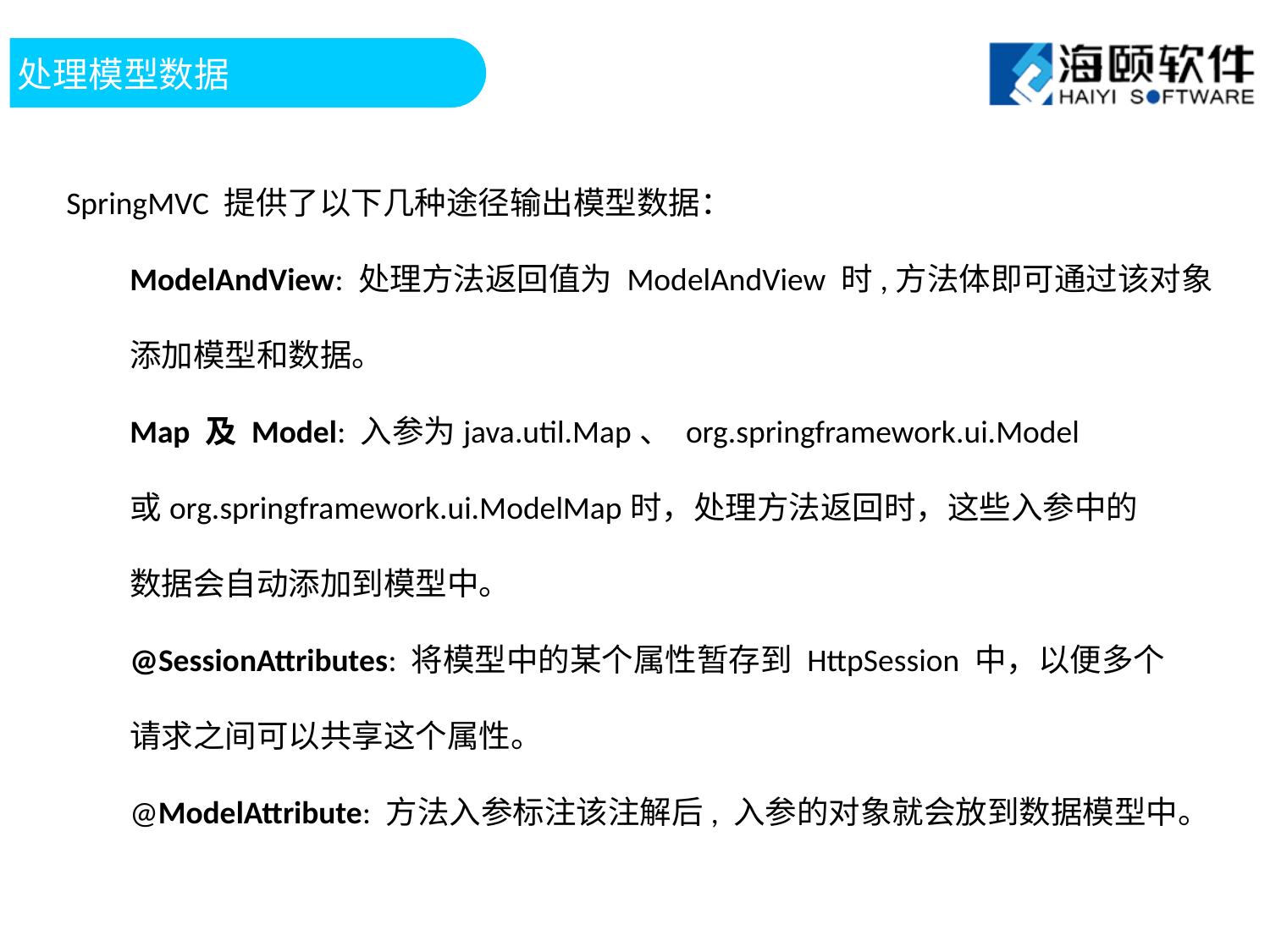

处理模型数据
SpringMVC 提供了以下几种途径输出模型数据：
ModelAndView: 处理方法返回值为 ModelAndView 时,方法体即可通过该对象
添加模型和数据。
Map 及 Model: 入参为java.util.Map、 org.springframework.ui.Model
或org.springframework.ui.ModelMap时，处理方法返回时，这些入参中的
数据会自动添加到模型中。
@SessionAttributes: 将模型中的某个属性暂存到 HttpSession 中，以便多个
请求之间可以共享这个属性。
@ModelAttribute: 方法入参标注该注解后, 入参的对象就会放到数据模型中。